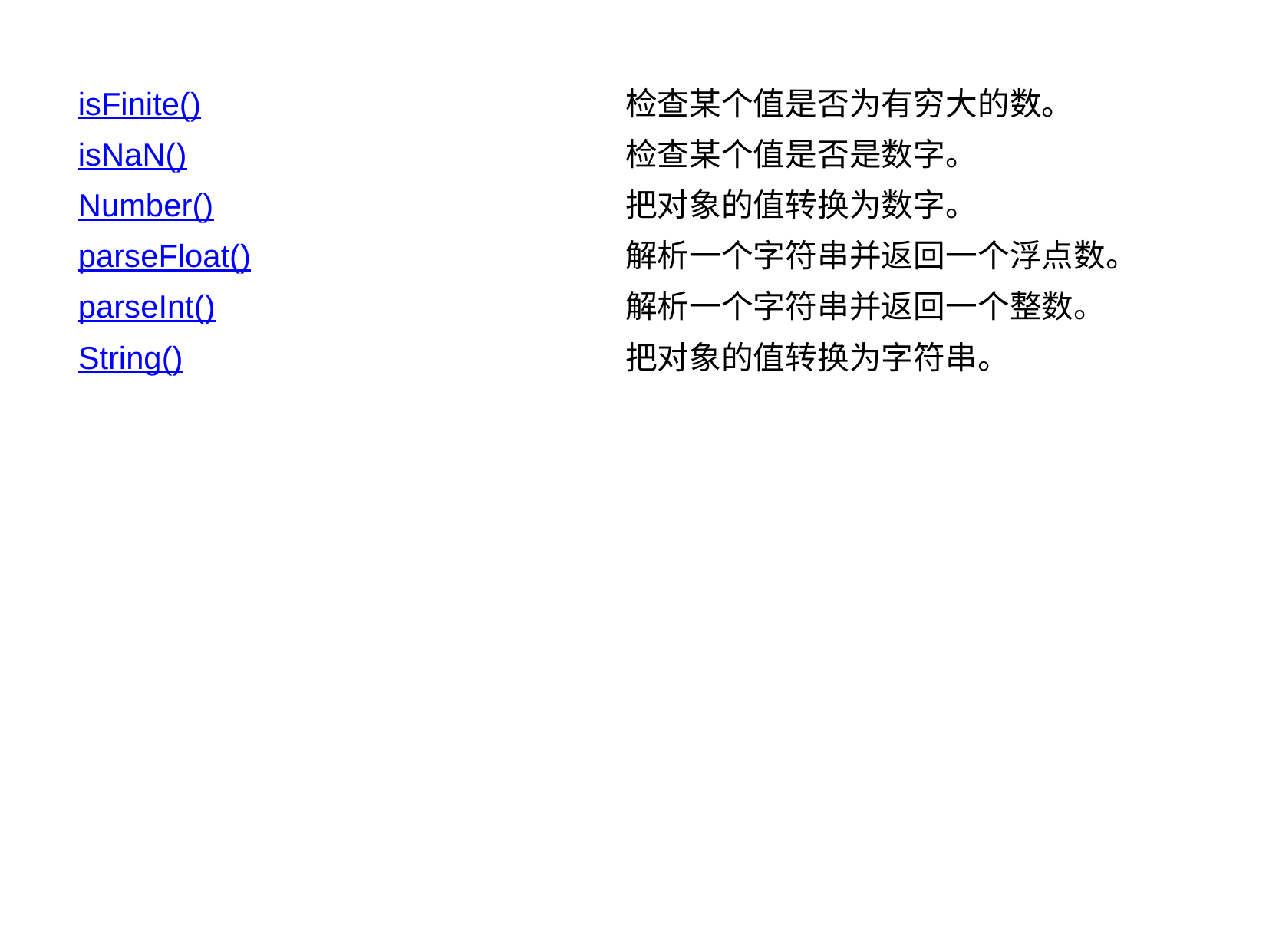

| isFinite() | 检查某个值是否为有穷大的数。 |
| --- | --- |
| isNaN() | 检查某个值是否是数字。 |
| Number() | 把对象的值转换为数字。 |
| parseFloat() | 解析一个字符串并返回一个浮点数。 |
| parseInt() | 解析一个字符串并返回一个整数。 |
| String() | 把对象的值转换为字符串。 |